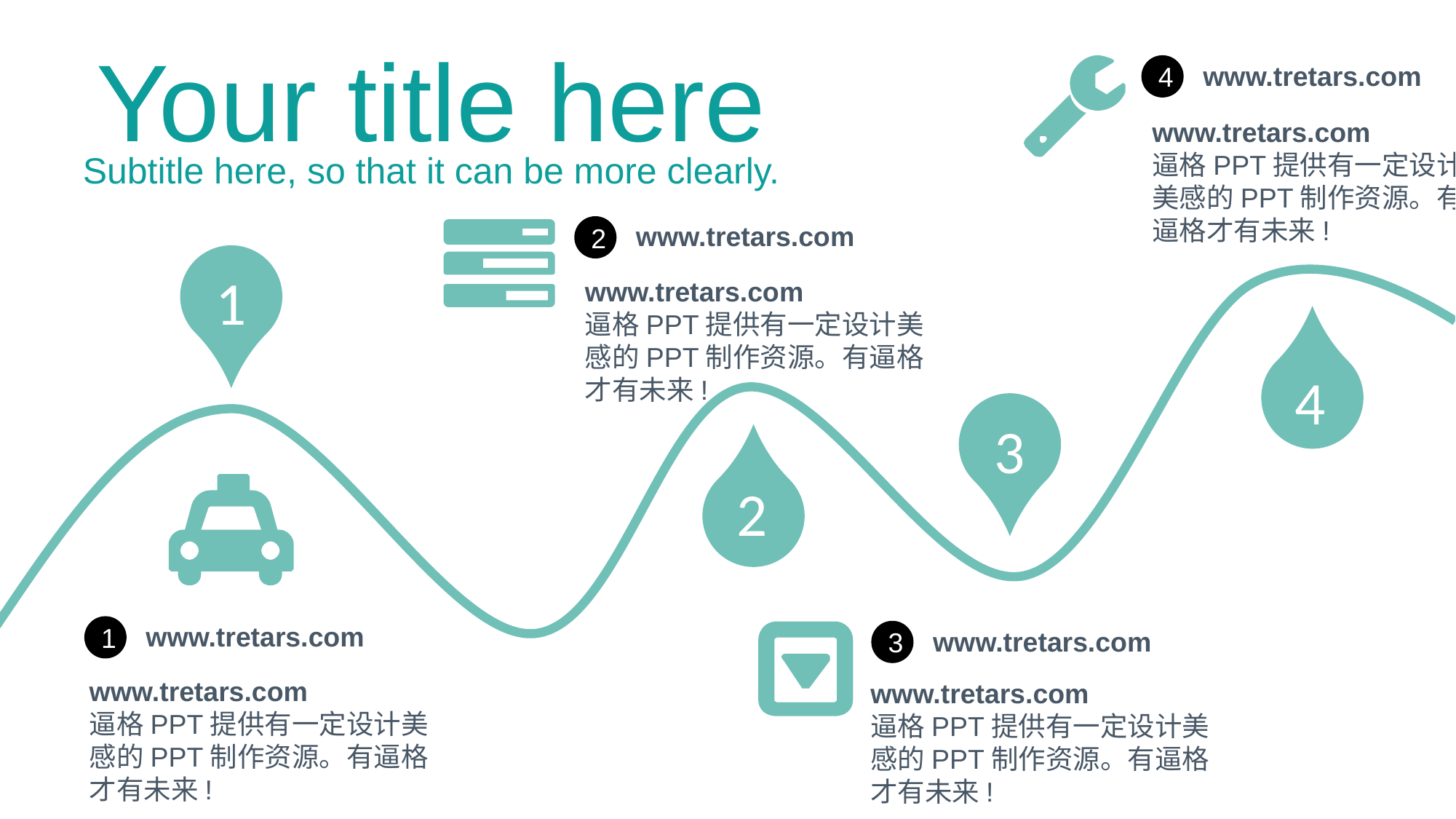

Your title here
www.tretars.com

4
www.tretars.com
逼格PPT提供有一定设计美感的PPT制作资源。有逼格才有未来!
Subtitle here, so that it can be more clearly.
www.tretars.com
2

1

www.tretars.com
逼格PPT提供有一定设计美感的PPT制作资源。有逼格才有未来!

4

3

2

www.tretars.com
1
www.tretars.com
3

www.tretars.com
逼格PPT提供有一定设计美感的PPT制作资源。有逼格才有未来!
www.tretars.com
逼格PPT提供有一定设计美感的PPT制作资源。有逼格才有未来!